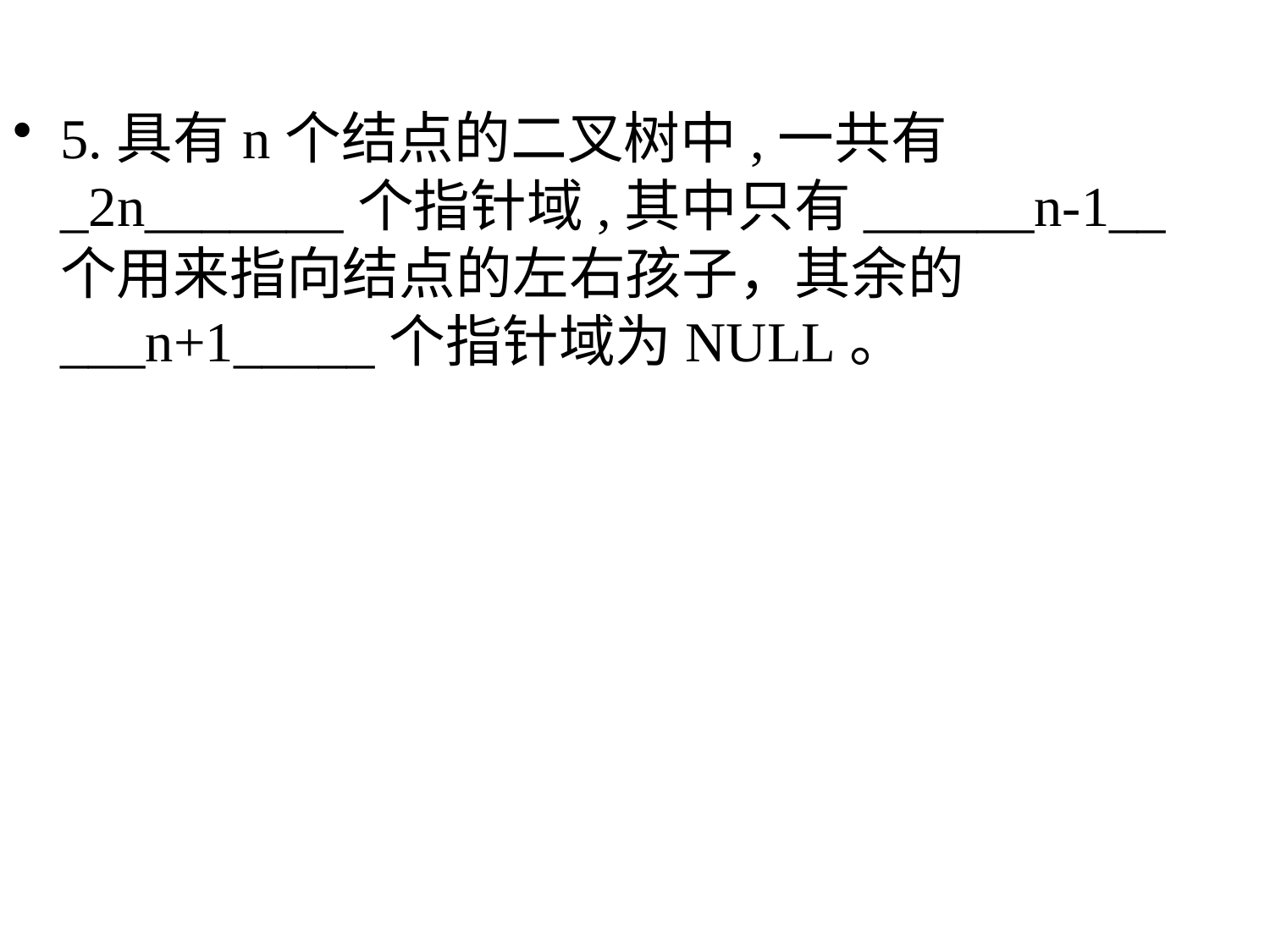

5.具有n个结点的二叉树中,一共有_2n_______个指针域,其中只有______n-1__个用来指向结点的左右孩子，其余的___n+1_____个指针域为NULL。